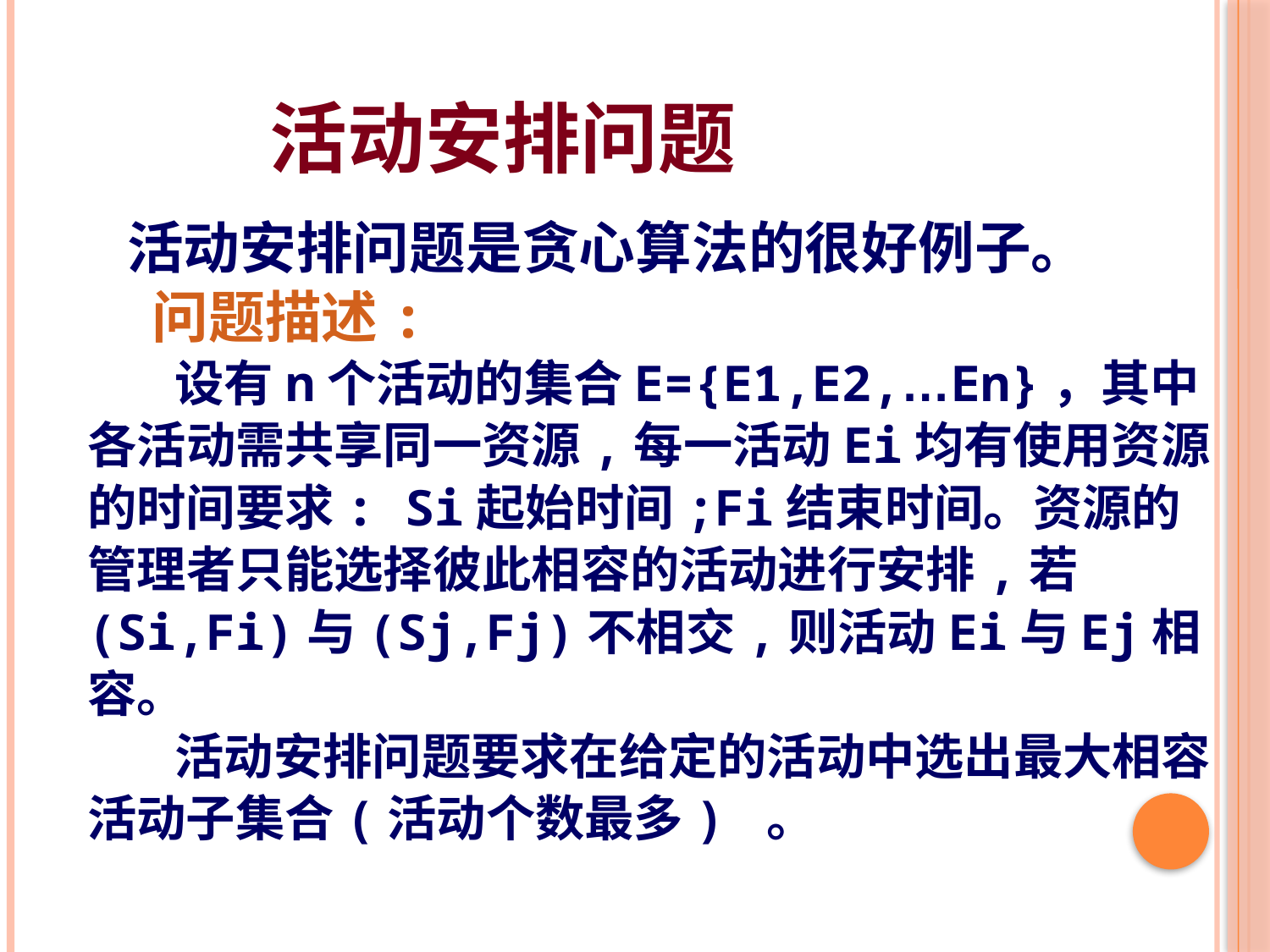

活动安排问题
活动安排问题是贪心算法的很好例子。
问题描述:
 设有n个活动的集合E={E1,E2,…En}，其中各活动需共享同一资源,每一活动Ei均有使用资源的时间要求: Si起始时间;Fi结束时间。资源的管理者只能选择彼此相容的活动进行安排,若(Si,Fi)与(Sj,Fj)不相交,则活动Ei与Ej相容。
 活动安排问题要求在给定的活动中选出最大相容活动子集合(活动个数最多) 。